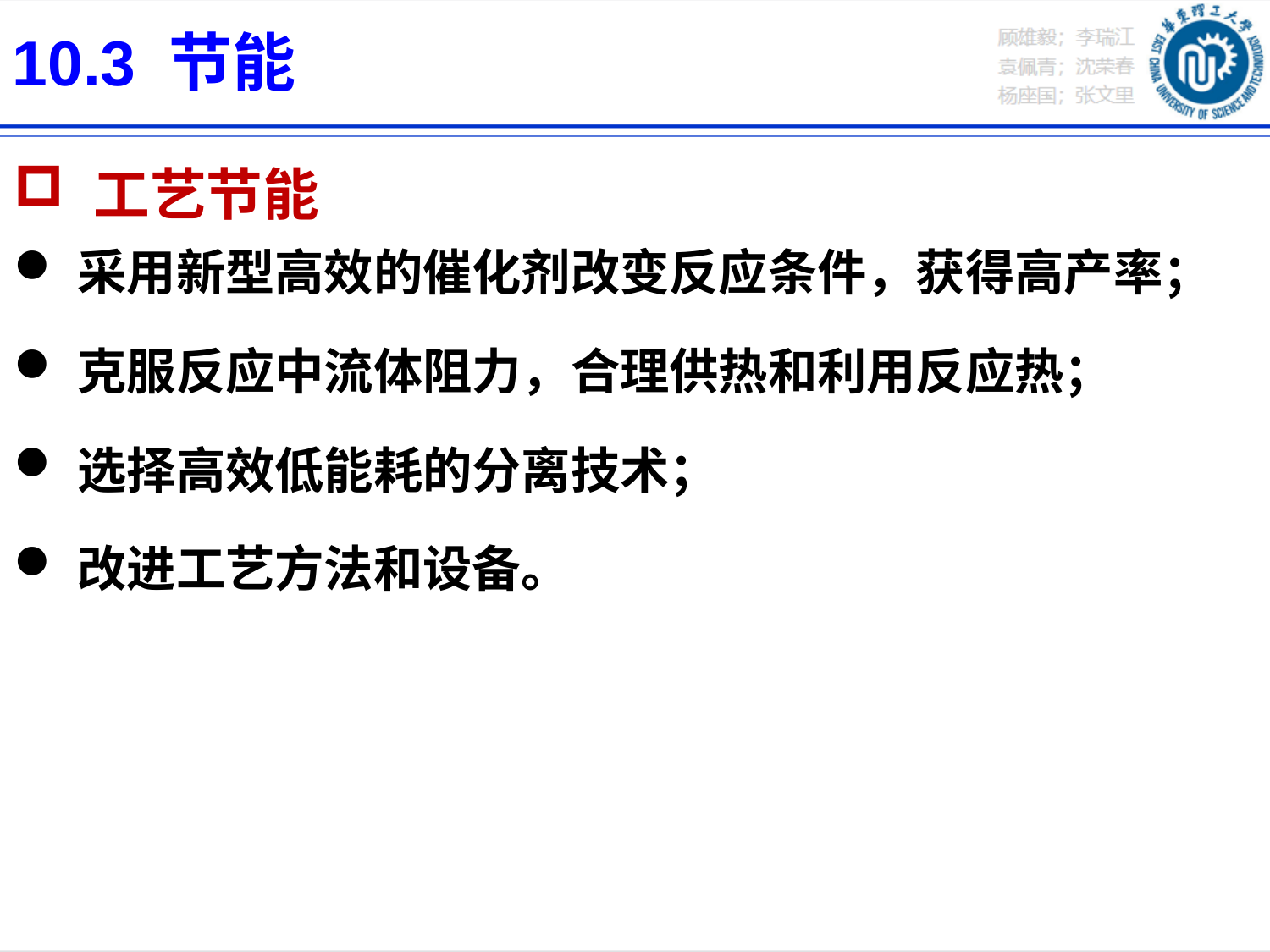

10.3 节能
工艺节能
采用新型高效的催化剂改变反应条件，获得高产率；
克服反应中流体阻力，合理供热和利用反应热；
选择高效低能耗的分离技术；
改进工艺方法和设备。